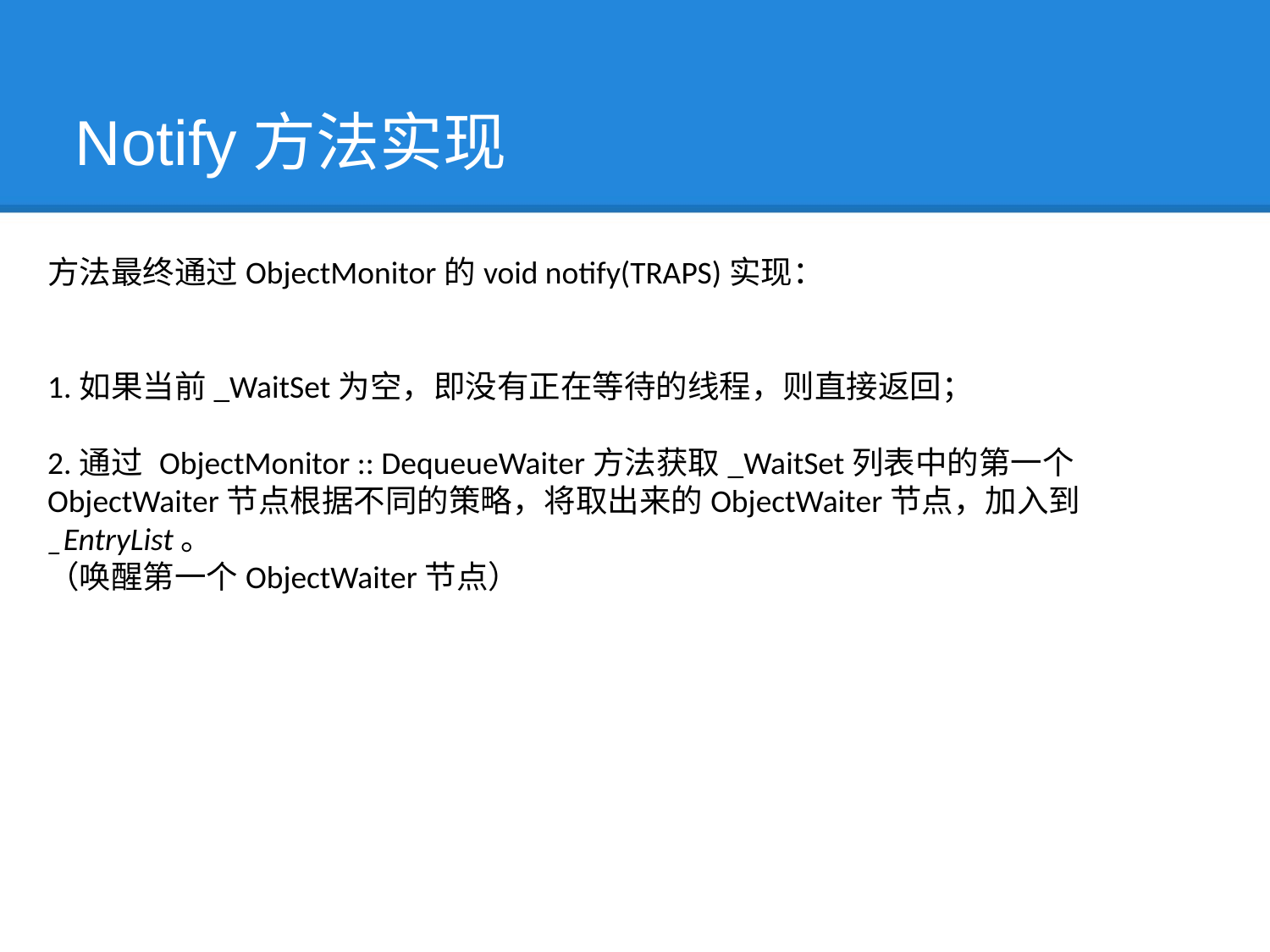

Notify方法实现
方法最终通过ObjectMonitor的void notify(TRAPS)实现：

1.如果当前_WaitSet为空，即没有正在等待的线程，则直接返回；

2.通过 ObjectMonitor :: DequeueWaiter方法获取_WaitSet列表中的第一个ObjectWaiter节点根据不同的策略，将取出来的ObjectWaiter节点，加入到_EntryList。
（唤醒第一个ObjectWaiter节点）